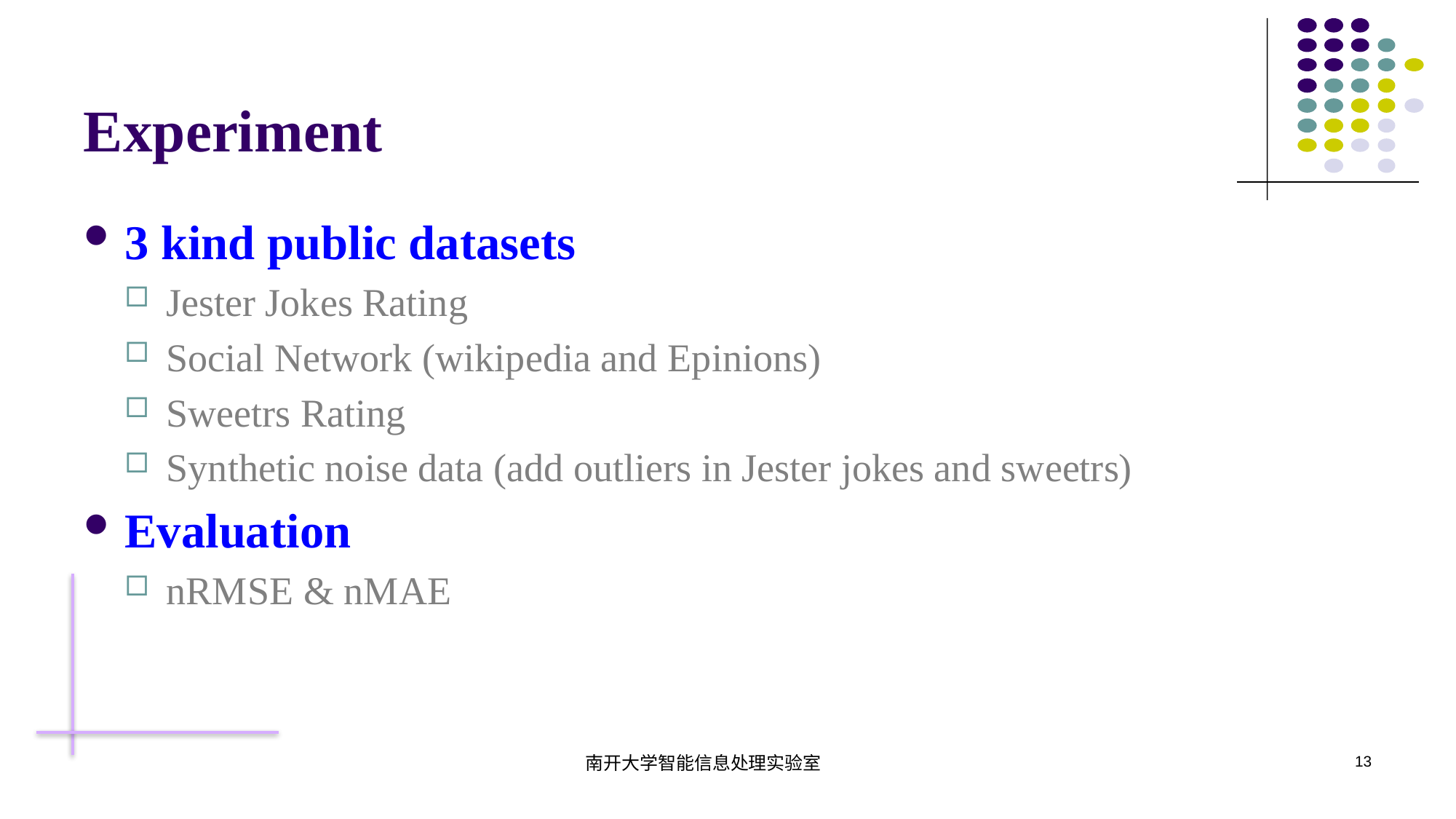

# Experiment
3 kind public datasets
Jester Jokes Rating
Social Network (wikipedia and Epinions)
Sweetrs Rating
Synthetic noise data (add outliers in Jester jokes and sweetrs)
Evaluation
nRMSE & nMAE
南开大学智能信息处理实验室
13